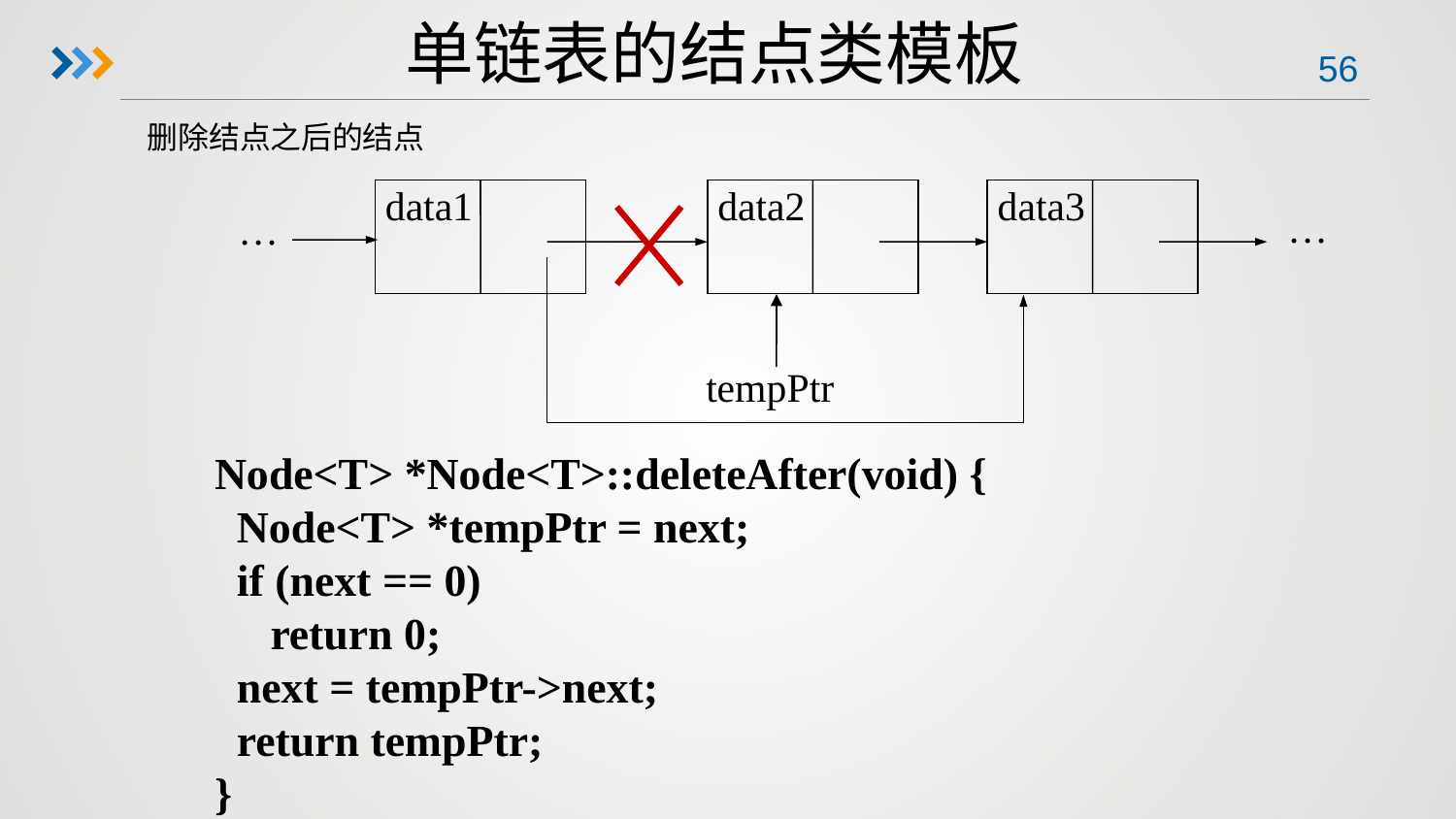

单链表的结点类模板
 删除结点之后的结点
 data1

 data2

 data3

…
…

tempPtr
Node<T> *Node<T>::deleteAfter(void) {
  Node<T> *tempPtr = next;
  if (next == 0)
     return 0;
  next = tempPtr->next;
  return tempPtr;
}